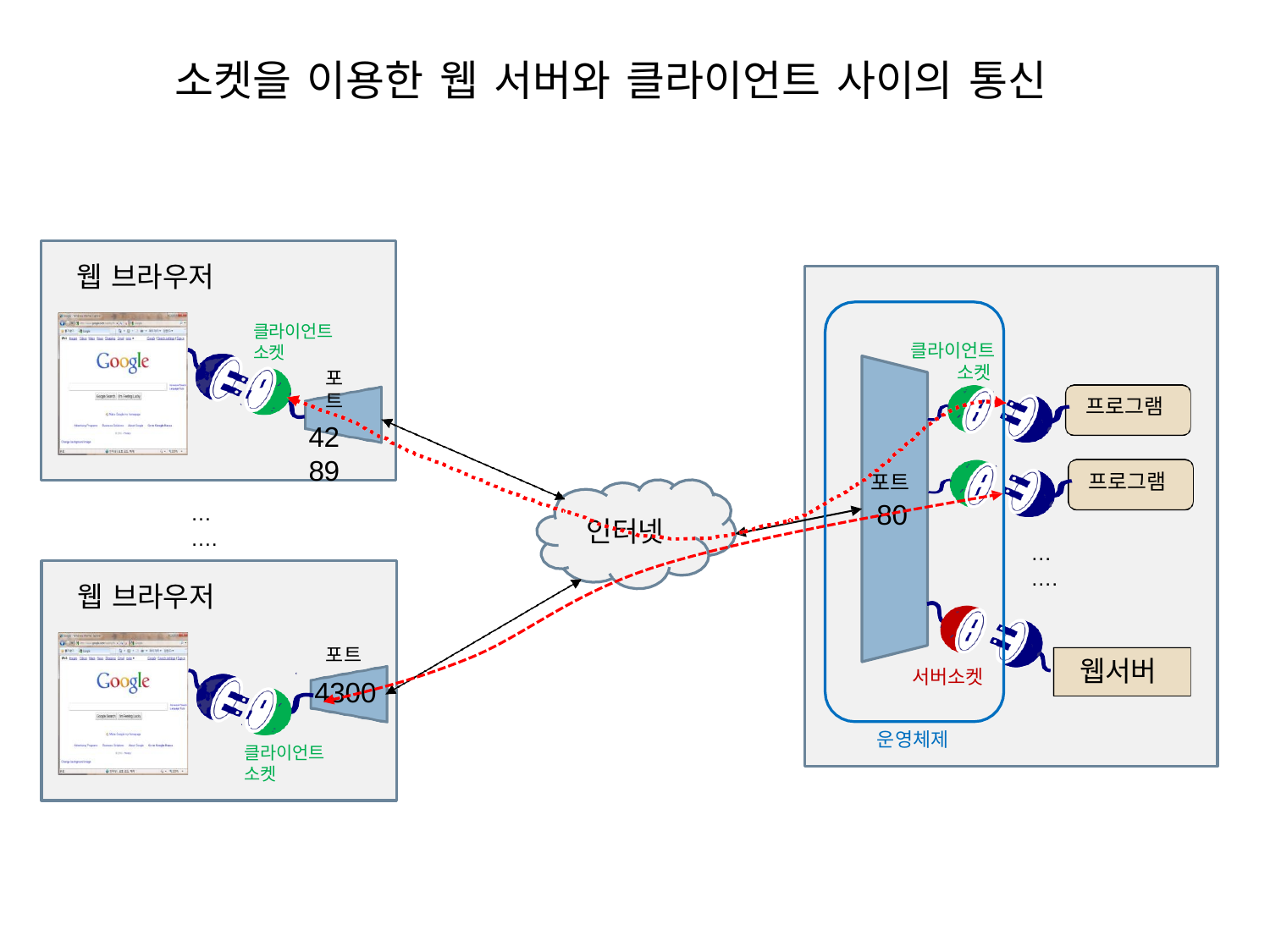

# 소켓을 이용한 웹 서버와 클라이언트 사이의 통신
9

웹 브라우저

클라이언트  소켓
포트
4289
클라이언트
소켓

프로그램

포트
80
프로그램
…….
인터넷
…….

웹 브라우저

포트
4300
클라이언트  소켓
웹서버
서버소켓
운영체제